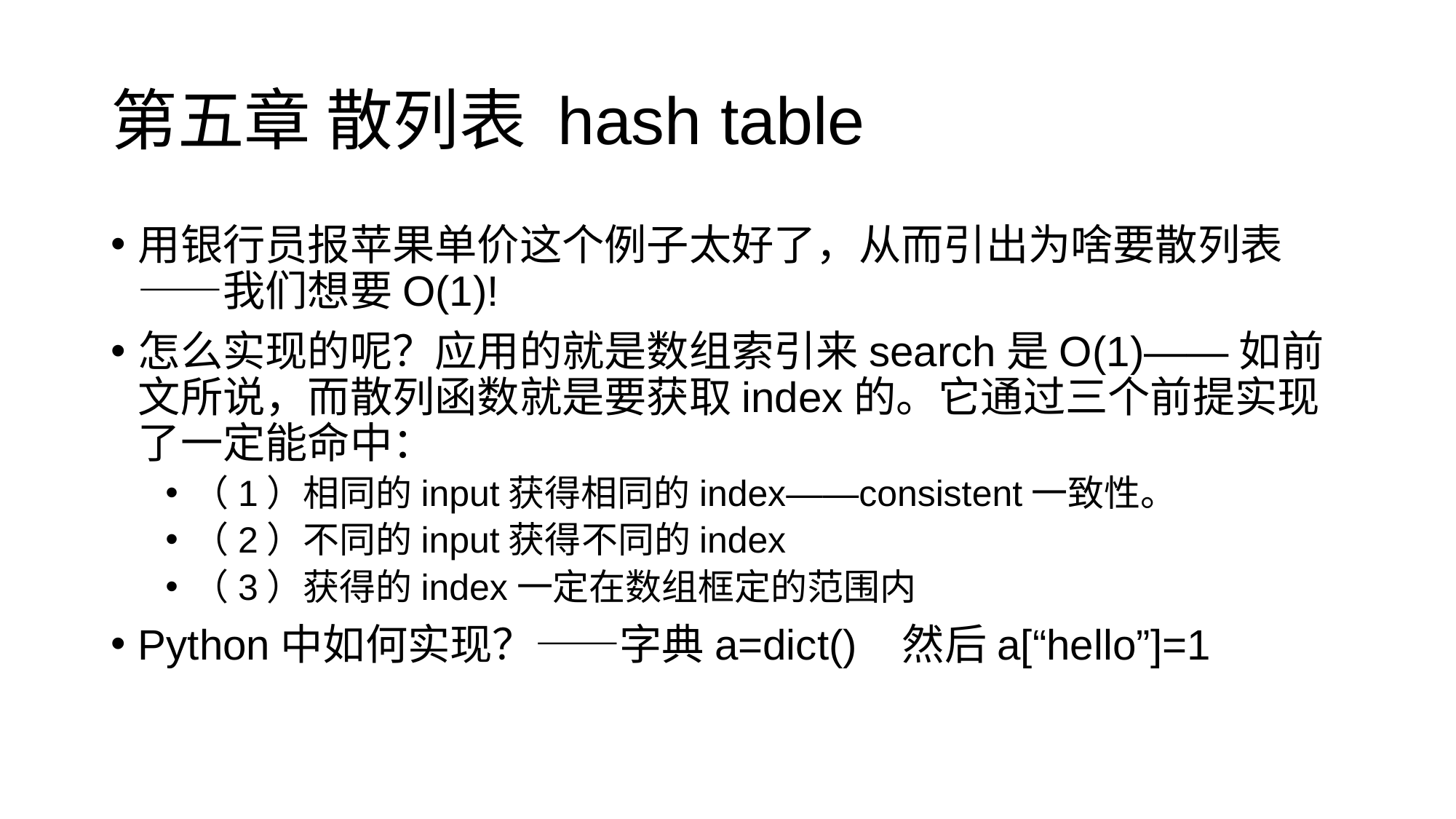

# 第五章 散列表 hash table
用银行员报苹果单价这个例子太好了，从而引出为啥要散列表——我们想要O(1)!
怎么实现的呢？应用的就是数组索引来search是O(1)——如前文所说，而散列函数就是要获取index的。它通过三个前提实现了一定能命中：
（1）相同的input获得相同的index——consistent一致性。
（2）不同的input获得不同的index
（3）获得的index一定在数组框定的范围内
Python中如何实现？——字典a=dict()	然后a[“hello”]=1